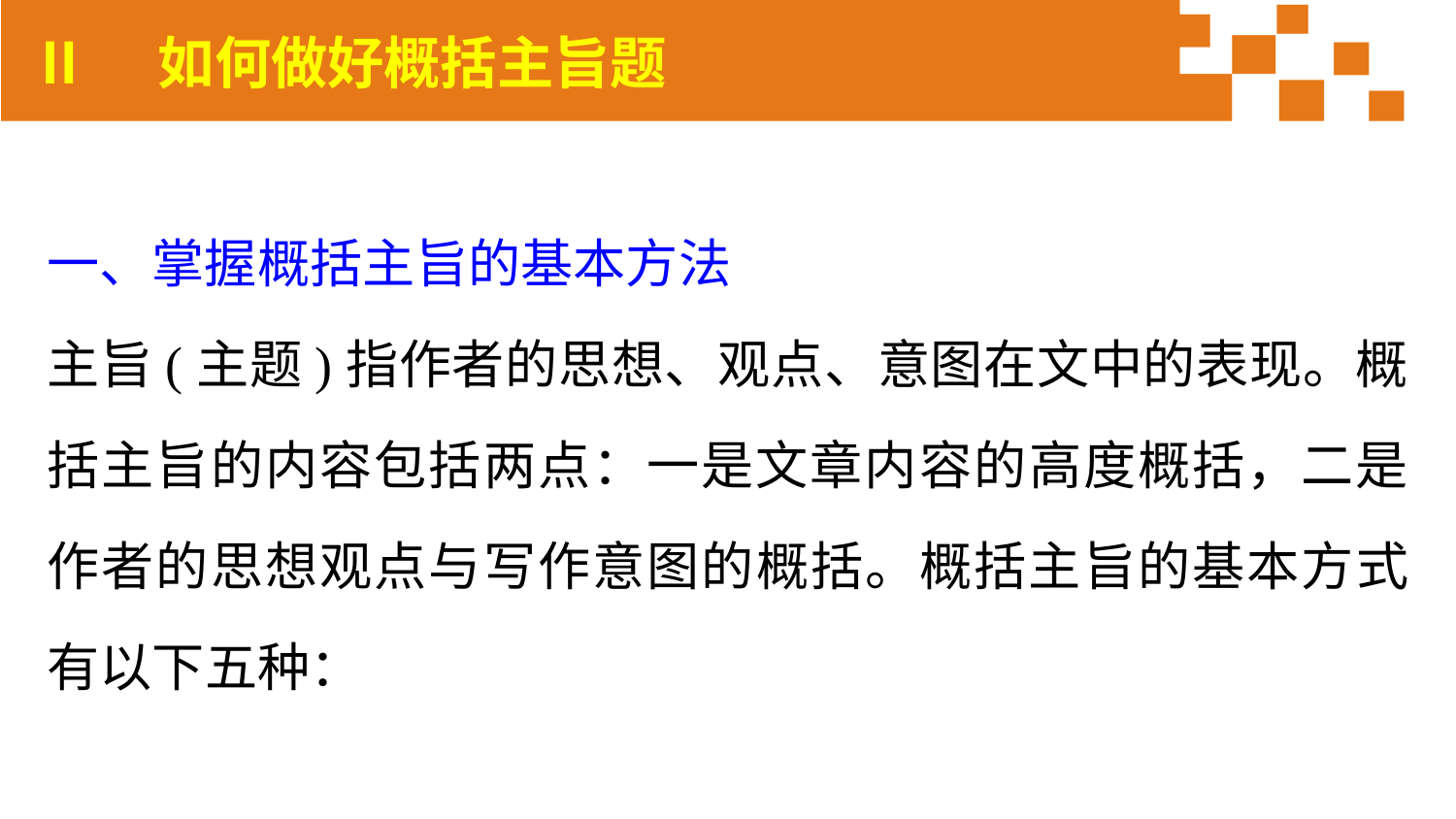

Ⅱ　如何做好概括主旨题
一、掌握概括主旨的基本方法
主旨(主题)指作者的思想、观点、意图在文中的表现。概括主旨的内容包括两点：一是文章内容的高度概括，二是作者的思想观点与写作意图的概括。概括主旨的基本方式有以下五种：